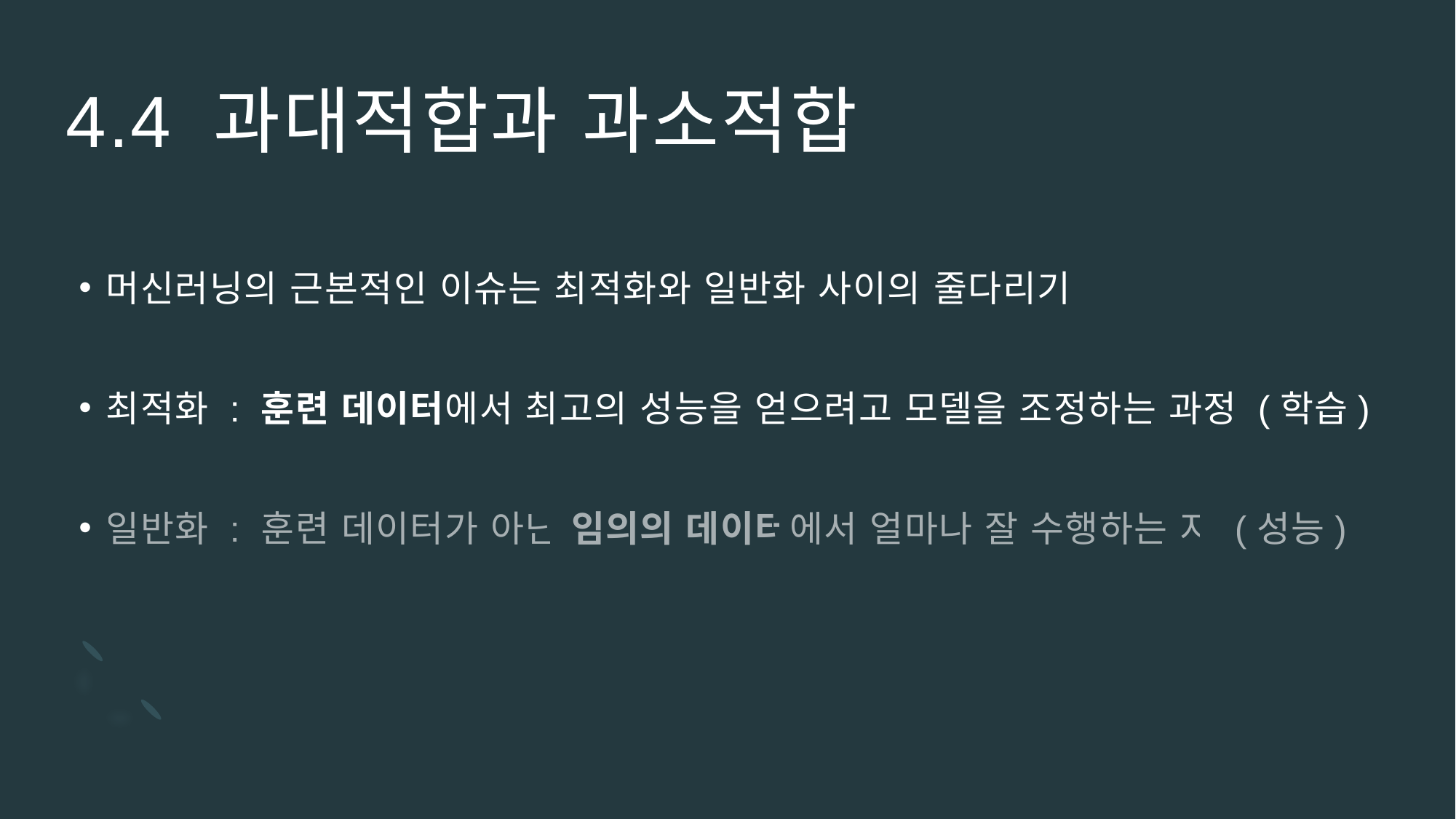

# 4.4 과대적합과 과소적합

머신러닝의 근본적인 이슈는 최적화와 일반화 사이의 줄다리기

최적화 : 훈련 데이터에서 최고의 성능을 얻으려고 모델을 조정하는 과정 (학습)

일반화 : 훈련 데이터가 아닌 임의의 데이터에서 얼마나 잘 수행하는 지 (성능)